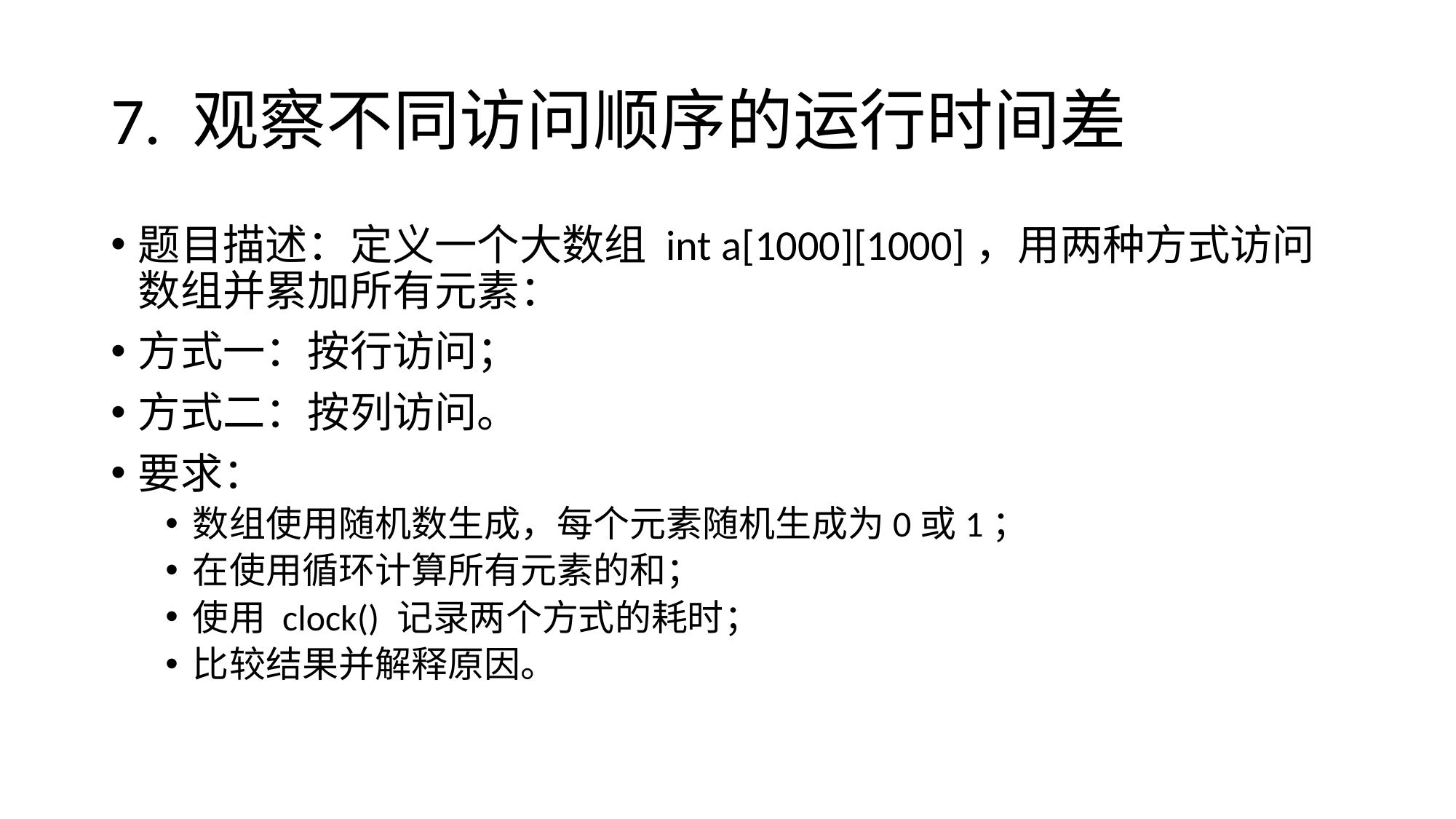

# 7. 观察不同访问顺序的运行时间差
题目描述：定义一个大数组 int a[1000][1000]，用两种方式访问数组并累加所有元素：
方式一：按行访问；
方式二：按列访问。
要求：
数组使用随机数生成，每个元素随机生成为0或1；
在使用循环计算所有元素的和；
使用 clock() 记录两个方式的耗时；
比较结果并解释原因。